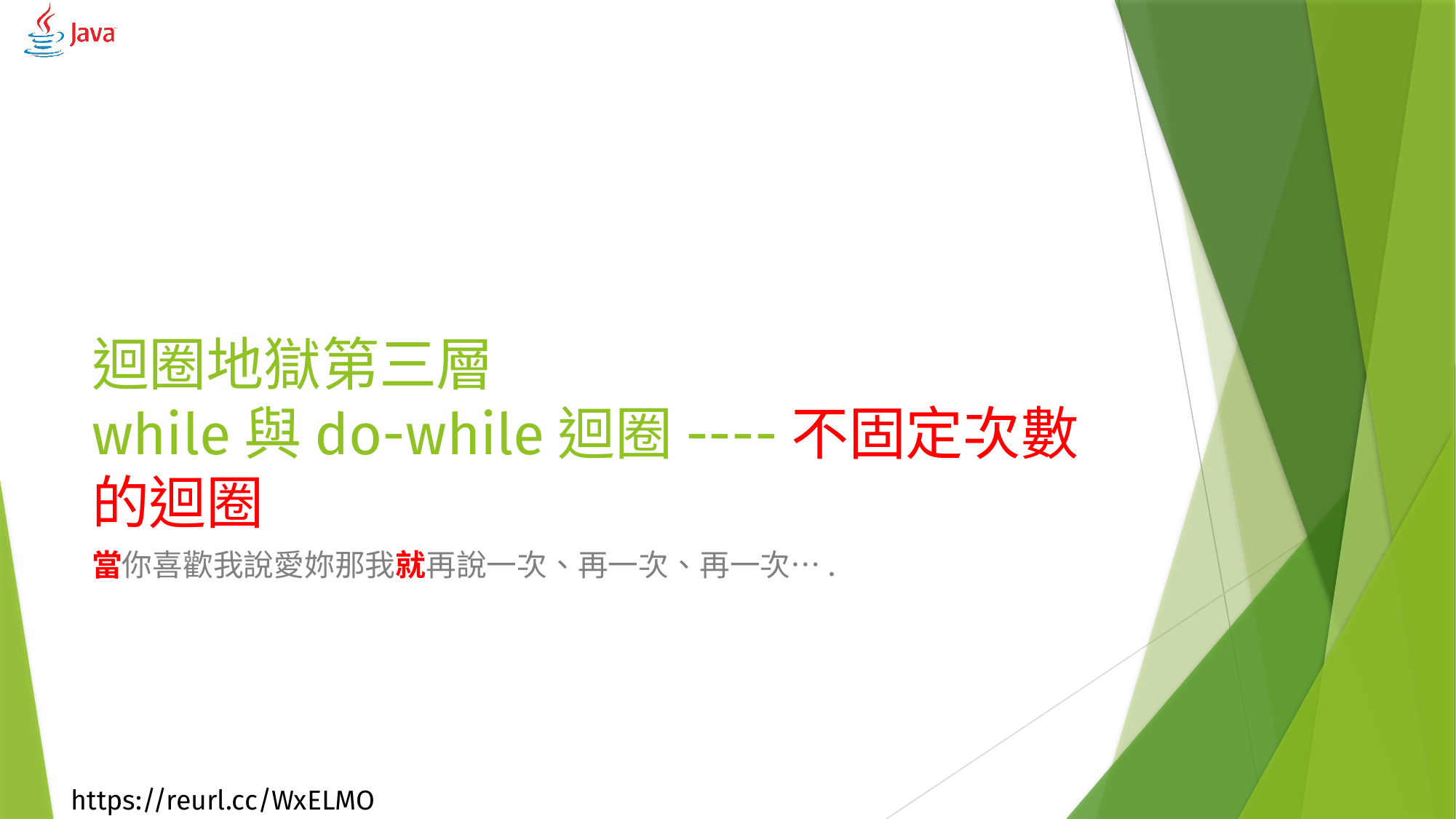

# 迴圈地獄第三層 while與do-while迴圈----不固定次數的迴圈
當你喜歡我說愛妳那我就再說一次、再一次、再一次….